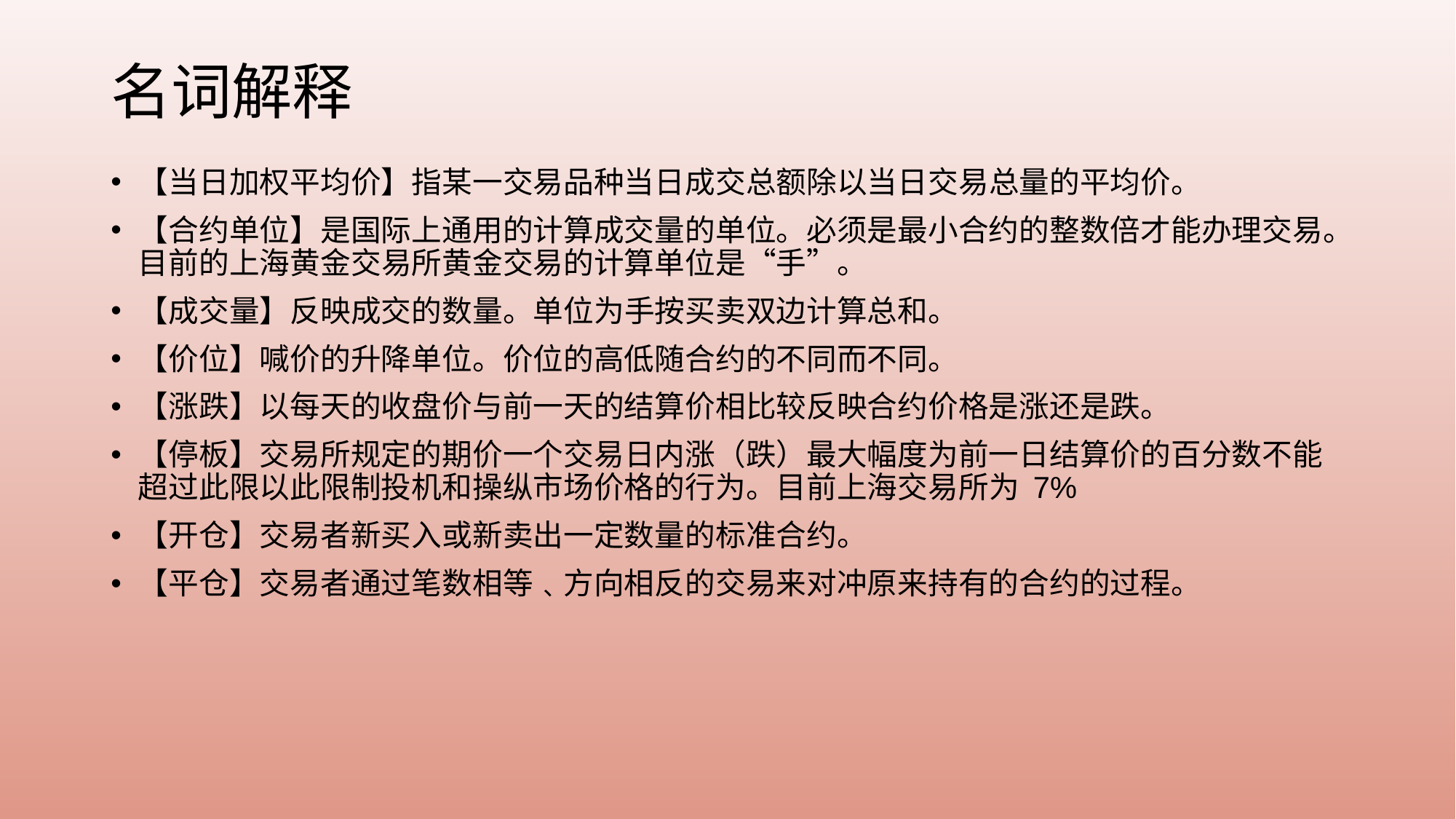

# 名词解释
【当日加权平均价】指某一交易品种当日成交总额除以当日交易总量的平均价。
【合约单位】是国际上通用的计算成交量的单位。必须是最小合约的整数倍才能办理交易。目前的上海黄金交易所黄金交易的计算单位是“手”。
【成交量】反映成交的数量。单位为手按买卖双边计算总和。
【价位】喊价的升降单位。价位的高低随合约的不同而不同。
【涨跌】以每天的收盘价与前一天的结算价相比较反映合约价格是涨还是跌。
【停板】交易所规定的期价一个交易日内涨（跌）最大幅度为前一日结算价的百分数不能超过此限以此限制投机和操纵市场价格的行为。目前上海交易所为 7%
【开仓】交易者新买入或新卖出一定数量的标准合约。
【平仓】交易者通过笔数相等﹑方向相反的交易来对冲原来持有的合约的过程。